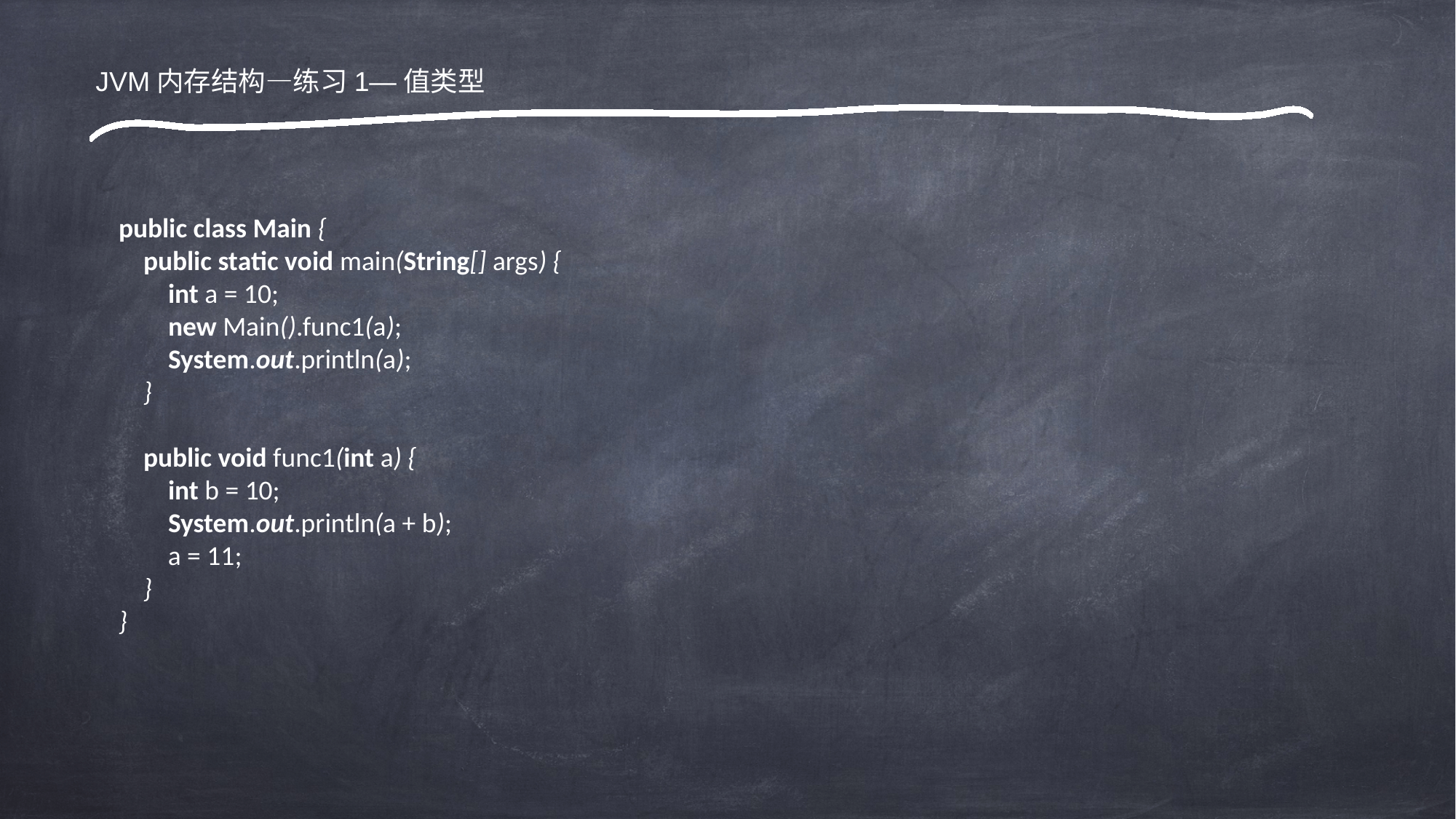

JVM内存结构—练习1—值类型

public class Main {
    public static void main(String[] args) {
        int a = 10;
        new Main().func1(a);
        System.out.println(a);
    }
    public void func1(int a) {
        int b = 10;
        System.out.println(a + b);
        a = 11;
    }
}